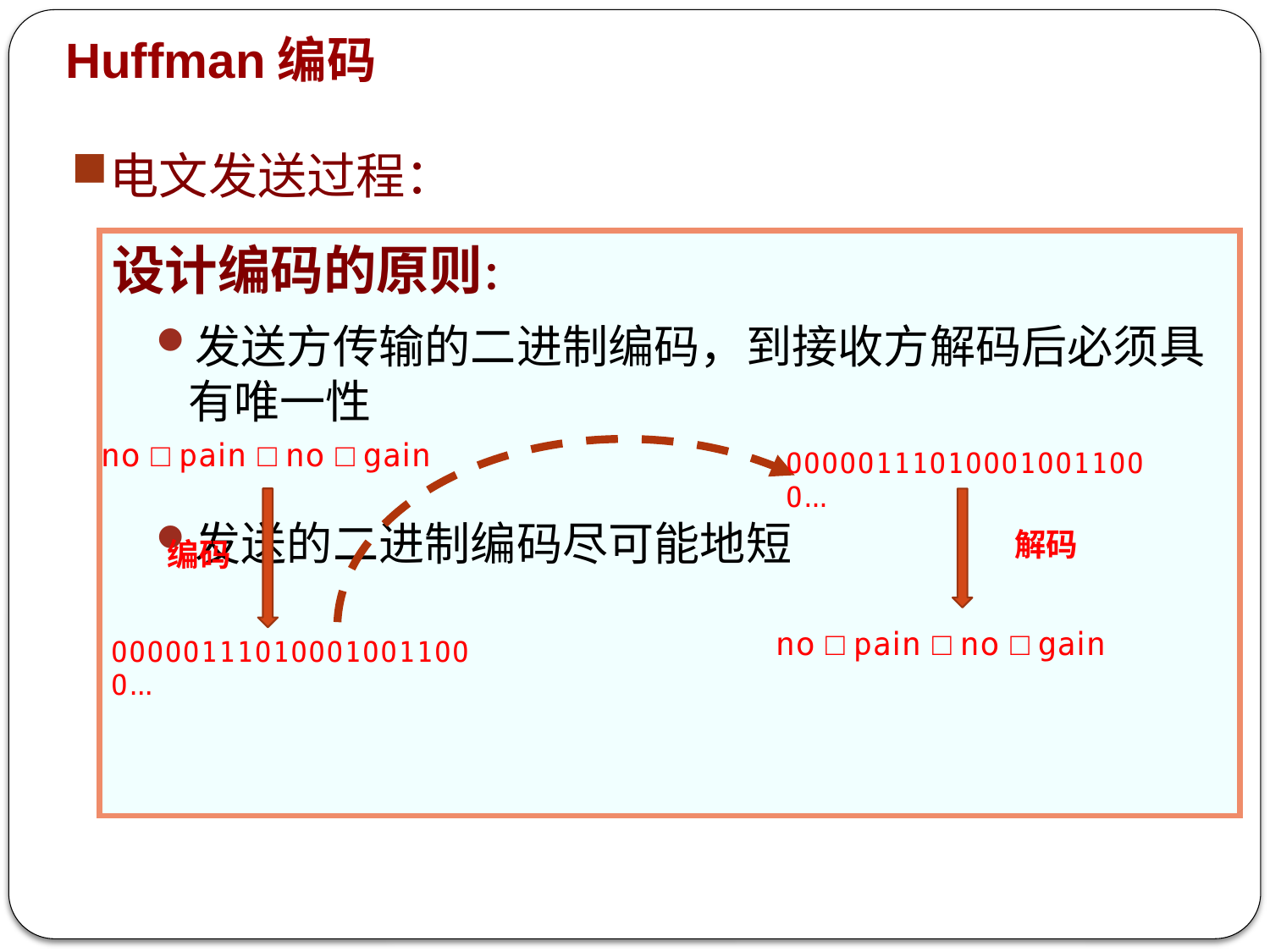

Huffman编码
电文发送过程：
设计编码的原则：
发送方传输的二进制编码，到接收方解码后必须具有唯一性

发送的二进制编码尽可能地短
no □ pain □ no □ gain

000001110100010011000…

解码
编码
no □ pain □ no □ gain
000001110100010011000…